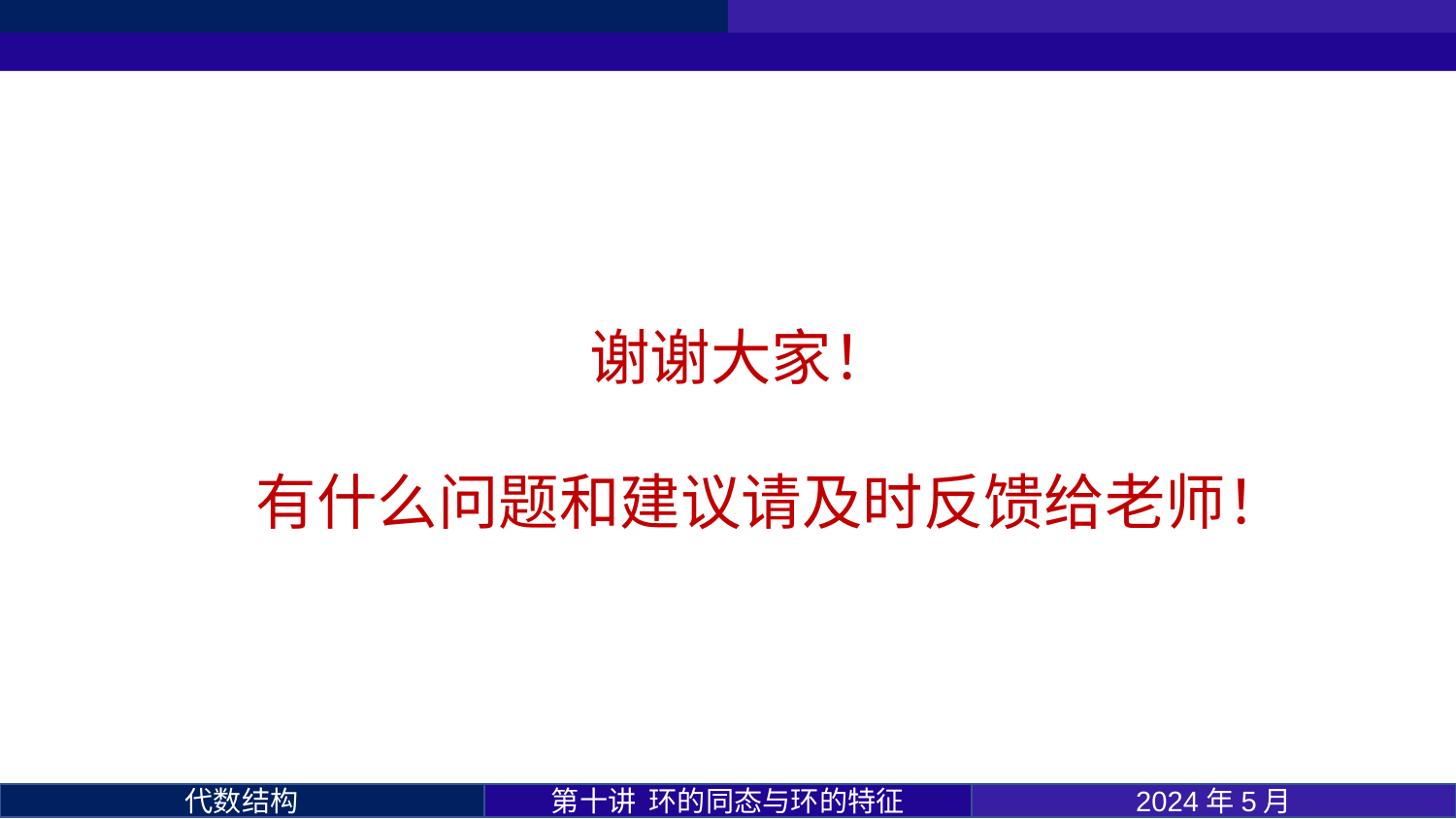

谢谢大家！
有什么问题和建议请及时反馈给老师！
第十讲  环的同态与环的特征
2024年5月
代数结构